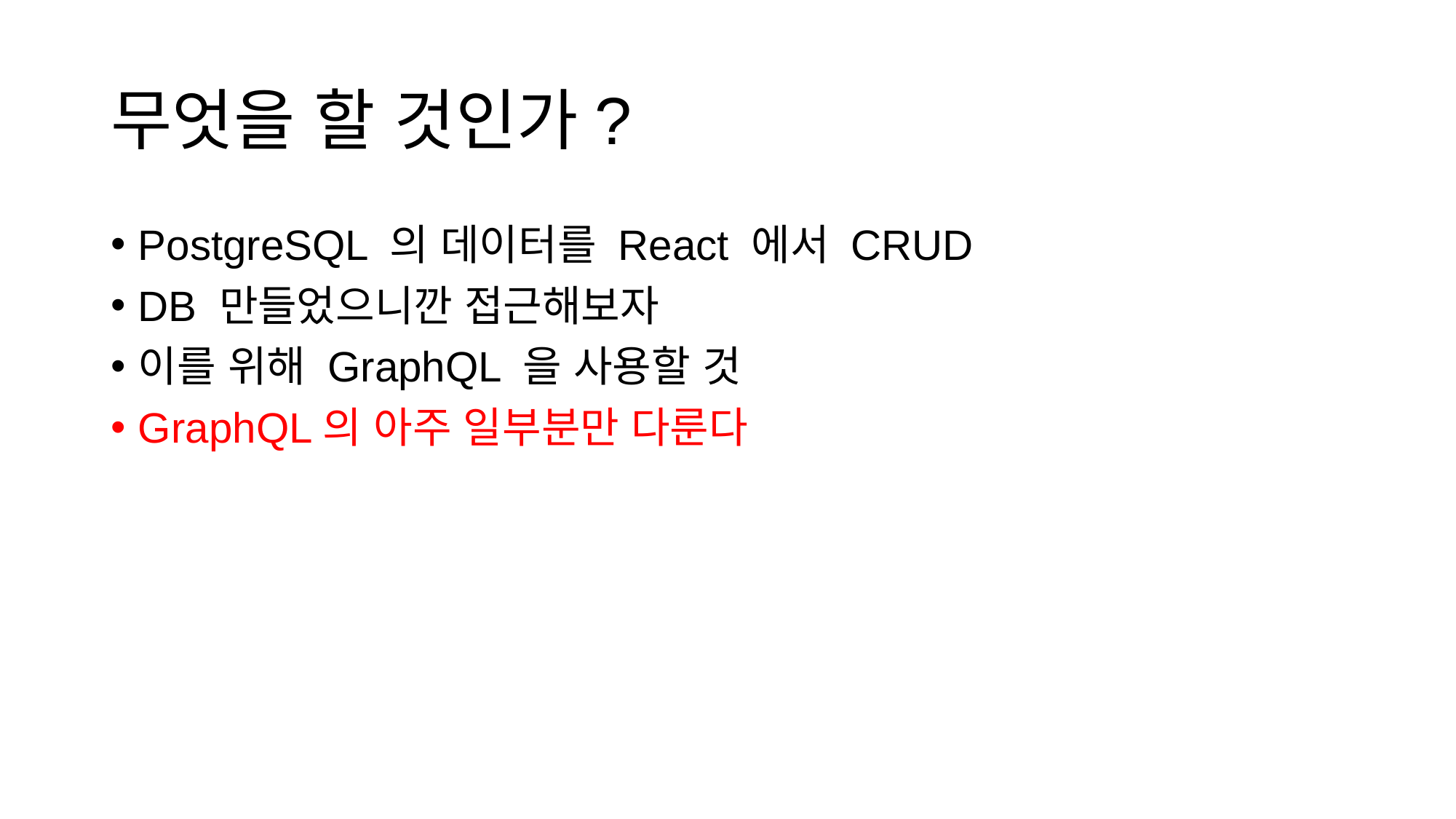

# 무엇을 할 것인가?
PostgreSQL 의 데이터를 React 에서 CRUD
DB 만들었으니깐 접근해보자
이를 위해 GraphQL 을 사용할 것
GraphQL의 아주 일부분만 다룬다